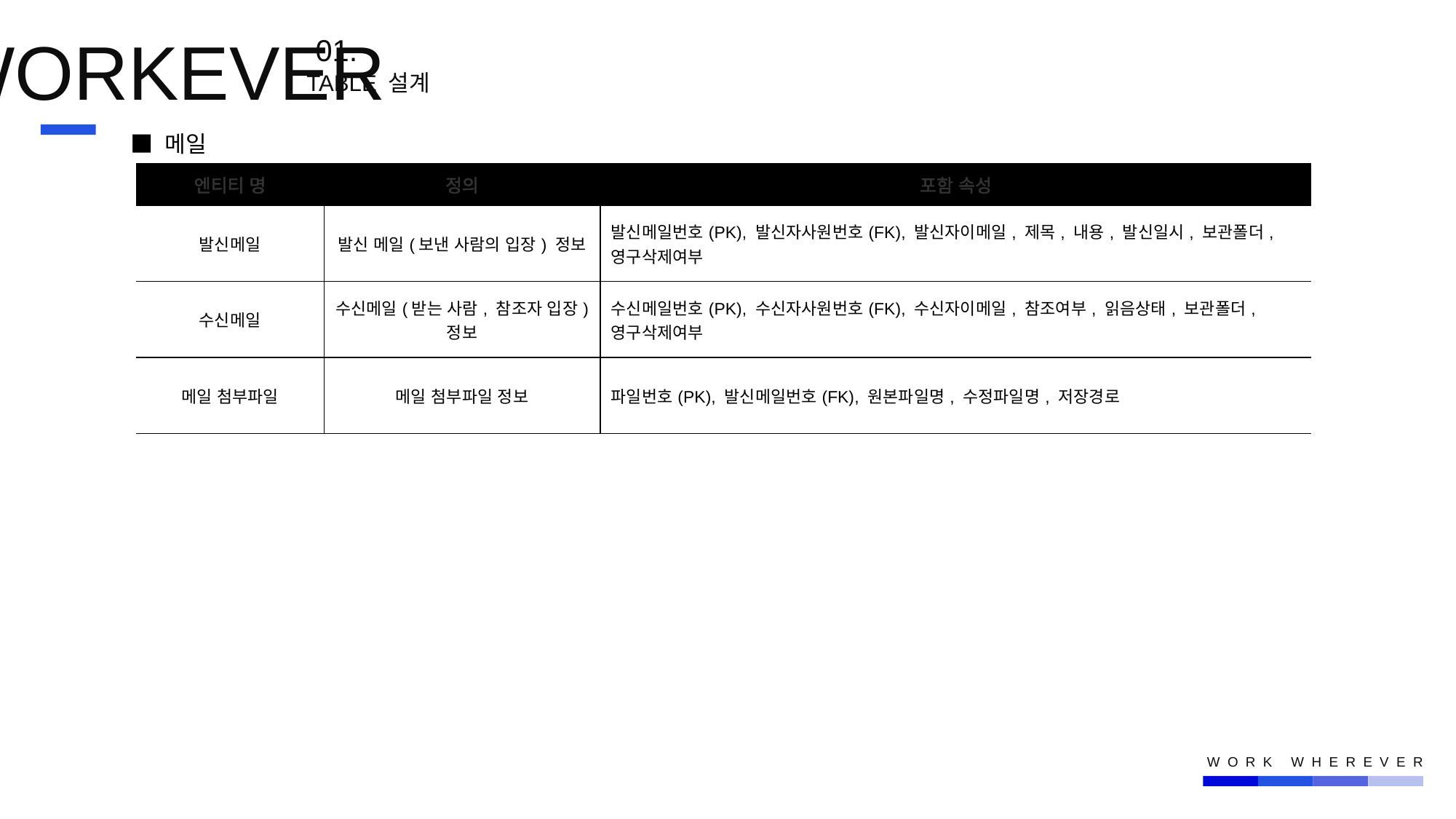

WORKEVER
01.
TABLE 설계

■ 메일
| 엔티티 명 | 정의 | 포함 속성 |
| --- | --- | --- |
| 발신메일 | 발신 메일(보낸 사람의 입장) 정보 | 발신메일번호(PK), 발신자사원번호(FK), 발신자이메일, 제목, 내용, 발신일시, 보관폴더, 영구삭제여부 |
| 수신메일 | 수신메일(받는 사람, 참조자 입장) 정보 | 수신메일번호(PK), 수신자사원번호(FK), 수신자이메일, 참조여부, 읽음상태, 보관폴더, 영구삭제여부 |
| 메일 첨부파일 | 메일 첨부파일 정보 | 파일번호(PK), 발신메일번호(FK), 원본파일명, 수정파일명, 저장경로 |
WORK WHEREVER